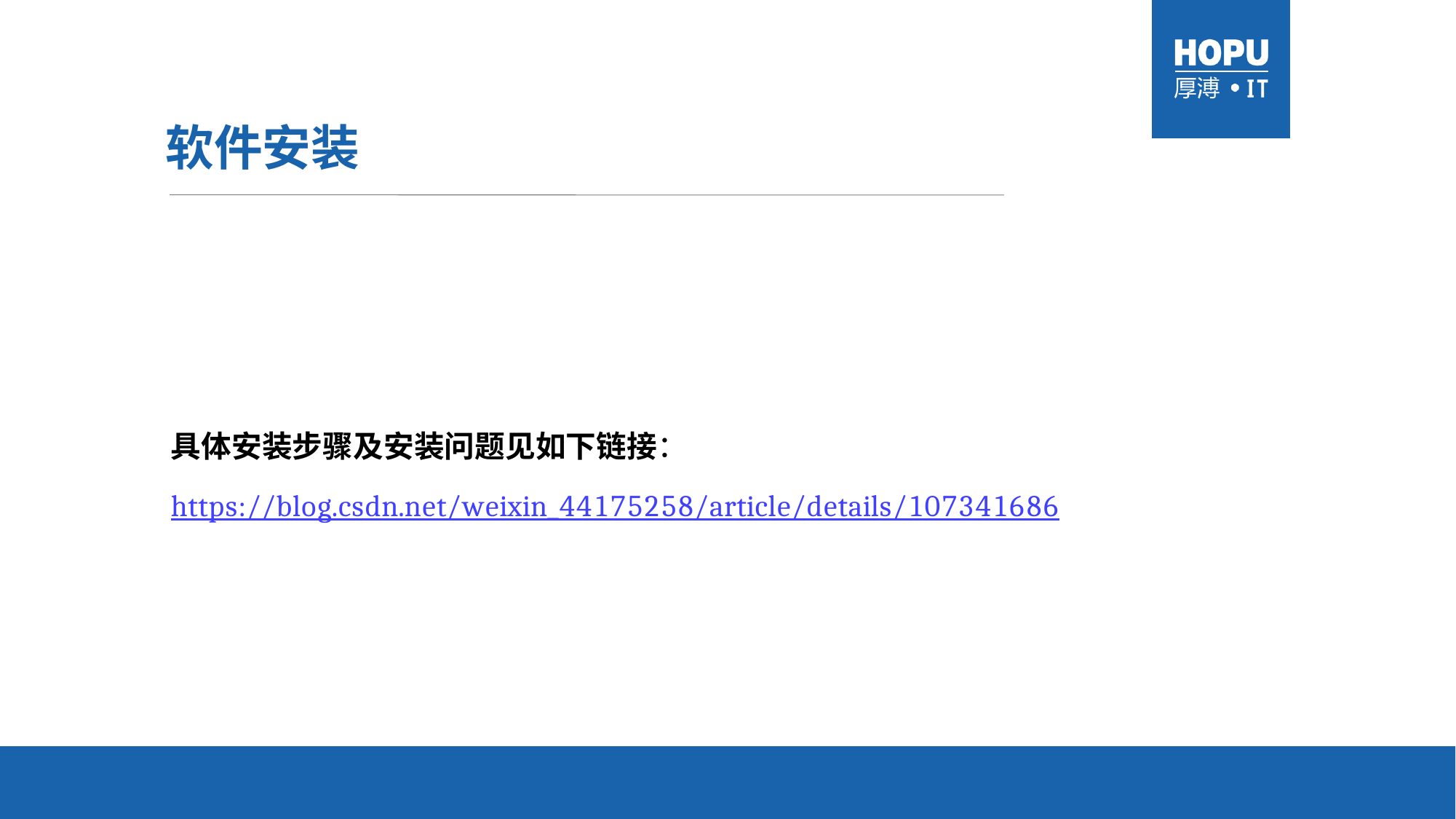

# 软件安装

官网地址是：https://scratch.mit.edu

软件下载地址是：https://scratch.mit.edu/download

https://blog.csdn.net/weixin_44175258/article/details/107341686
具体安装步骤及安装问题见如下链接：